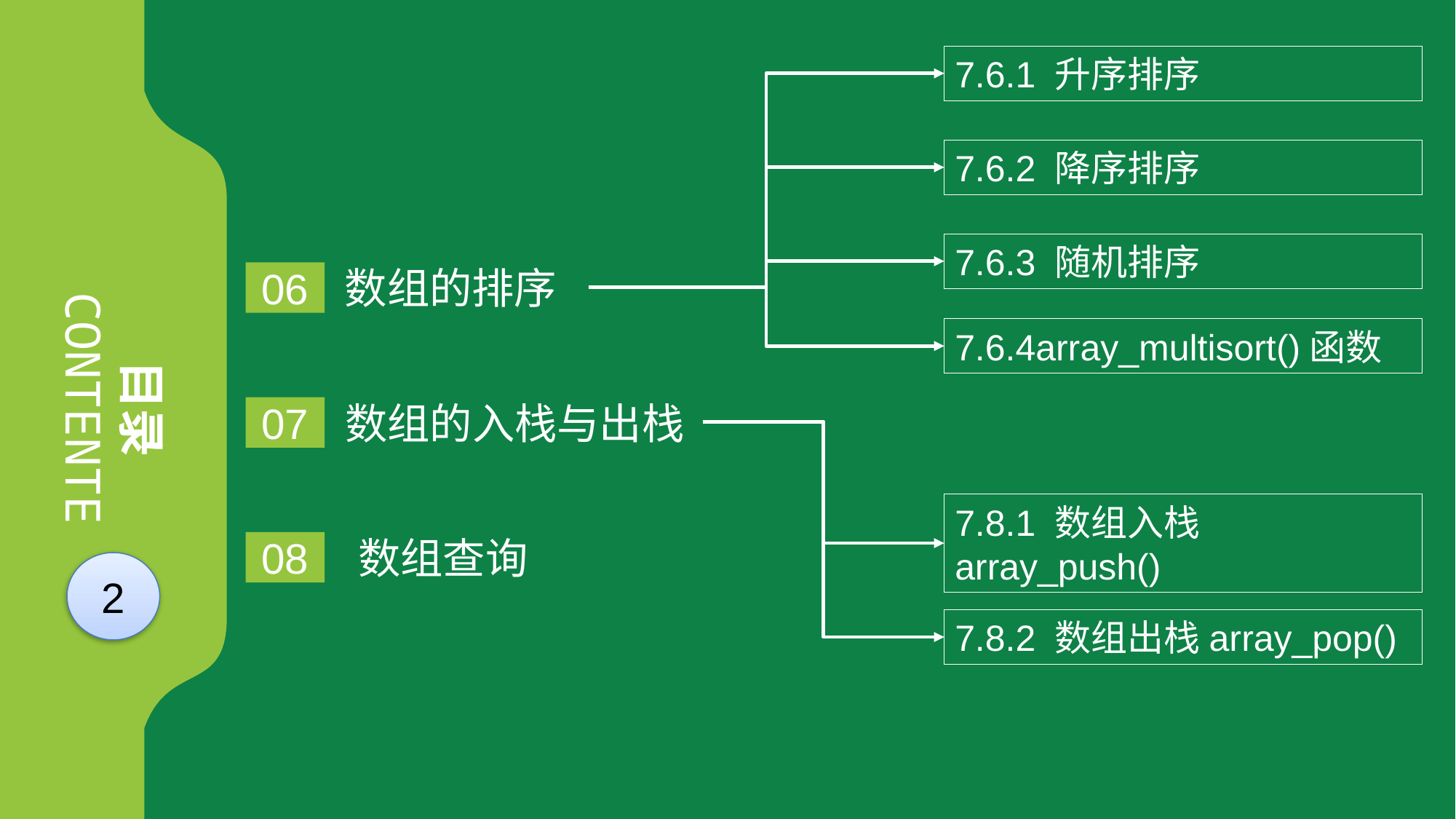

7.6.1 升序排序
7.6.2 降序排序
7.6.3 随机排序
数组的排序
06

7.6.4array_multisort()函数
目录
CONTENTE
数组的入栈与出栈
07
7.8.1 数组入栈array_push()
数组查询
08
2
7.8.2 数组出栈array_pop()